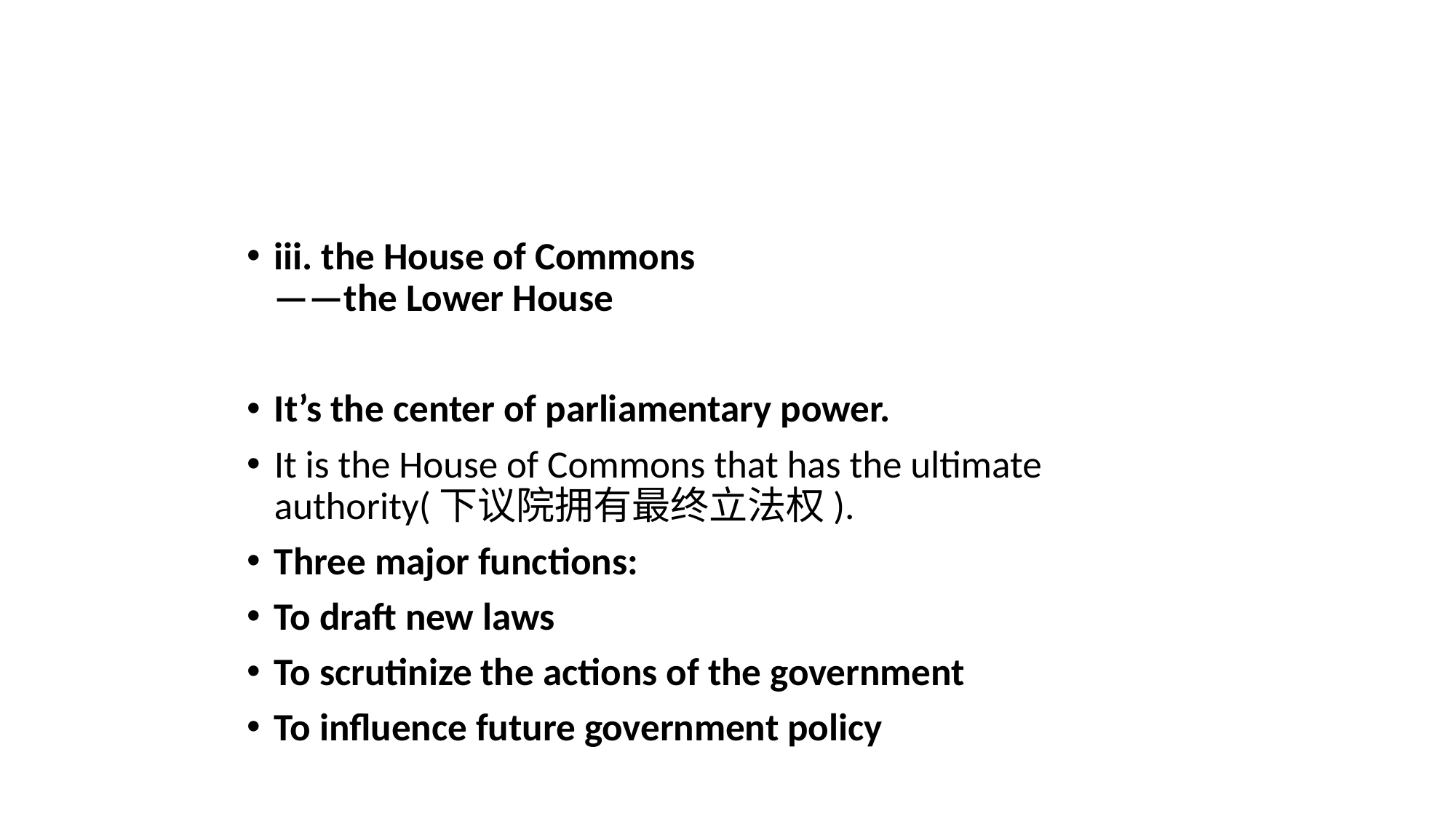

iii. the House of Commons
——the Lower House

It’s the center of parliamentary power.
It is the House of Commons that has the ultimate authority(下议院拥有最终立法权).
Three major functions:
To draft new laws
To scrutinize the actions of the government
To influence future government policy